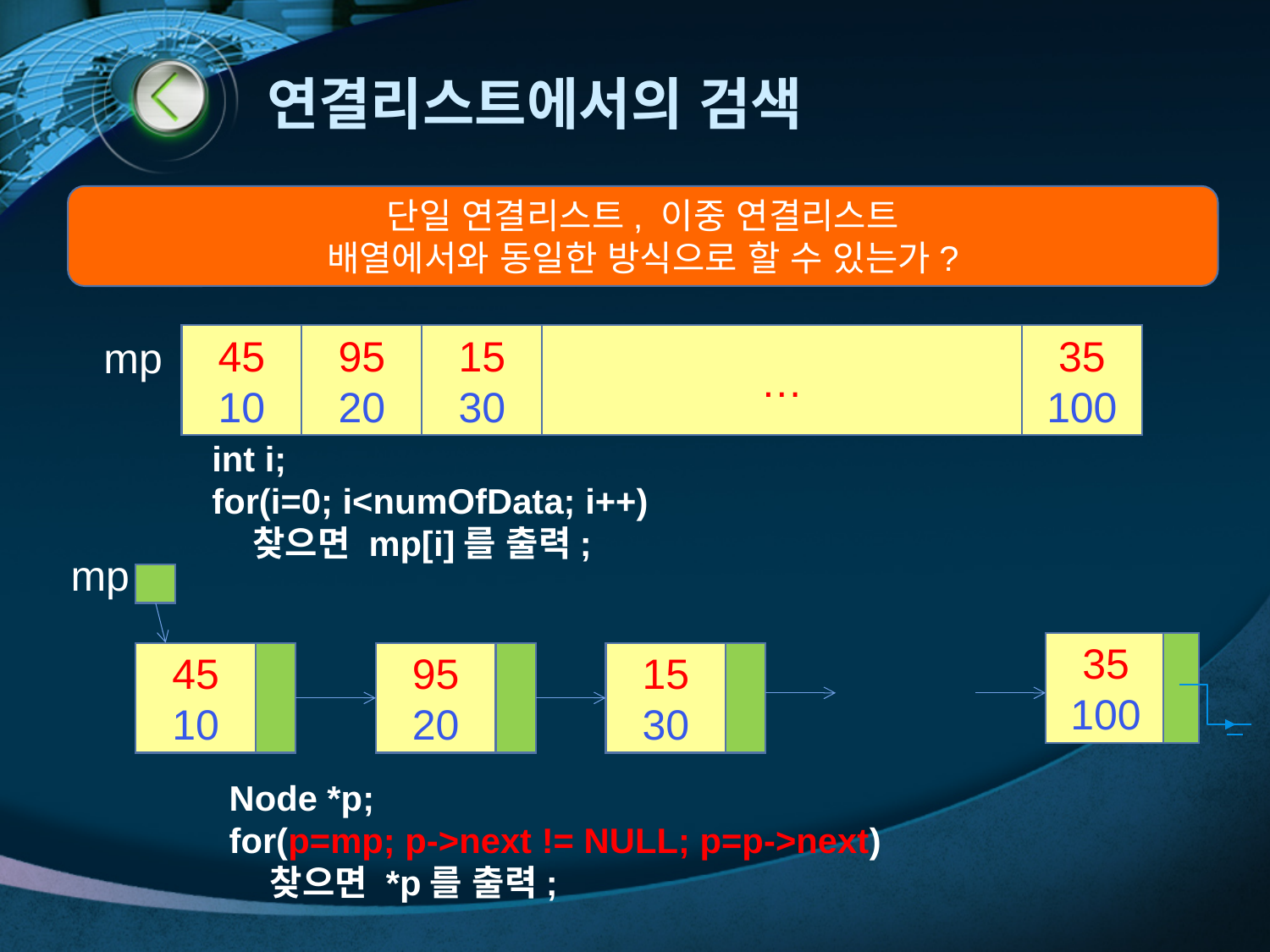

# 연결리스트에서의 검색
단일 연결리스트, 이중 연결리스트
배열에서와 동일한 방식으로 할 수 있는가?
mp
45
10
95
20
15
30
…
35
100
int i;
for(i=0; i<numOfData; i++)
    찾으면 mp[i]를 출력;
mp

35
100

45
10

95
20

15
30

Node *p;
for(p=mp; p->next != NULL; p=p->next)
    찾으면 *p를 출력;